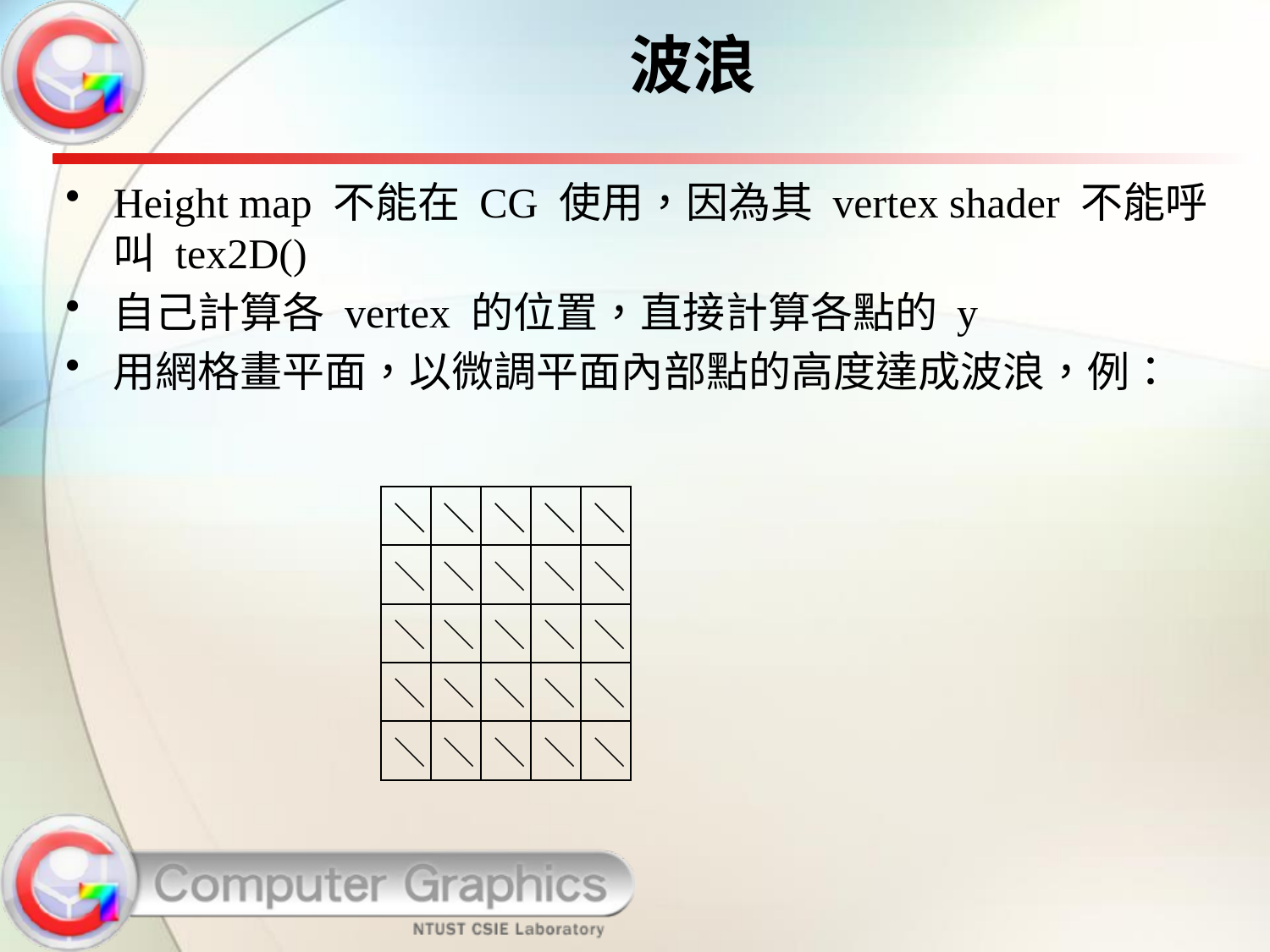

# 波浪
Height map 不能在 CG 使用，因為其 vertex shader 不能呼叫 tex2D()
自己計算各 vertex 的位置，直接計算各點的 y
用網格畫平面，以微調平面內部點的高度達成波浪，例：
| ＼ | ＼ | ＼ | ＼ | ＼ |
| --- | --- | --- | --- | --- |
| ＼ | ＼ | ＼ | ＼ | ＼ |
| ＼ | ＼ | ＼ | ＼ | ＼ |
| ＼ | ＼ | ＼ | ＼ | ＼ |
| ＼ | ＼ | ＼ | ＼ | ＼ |